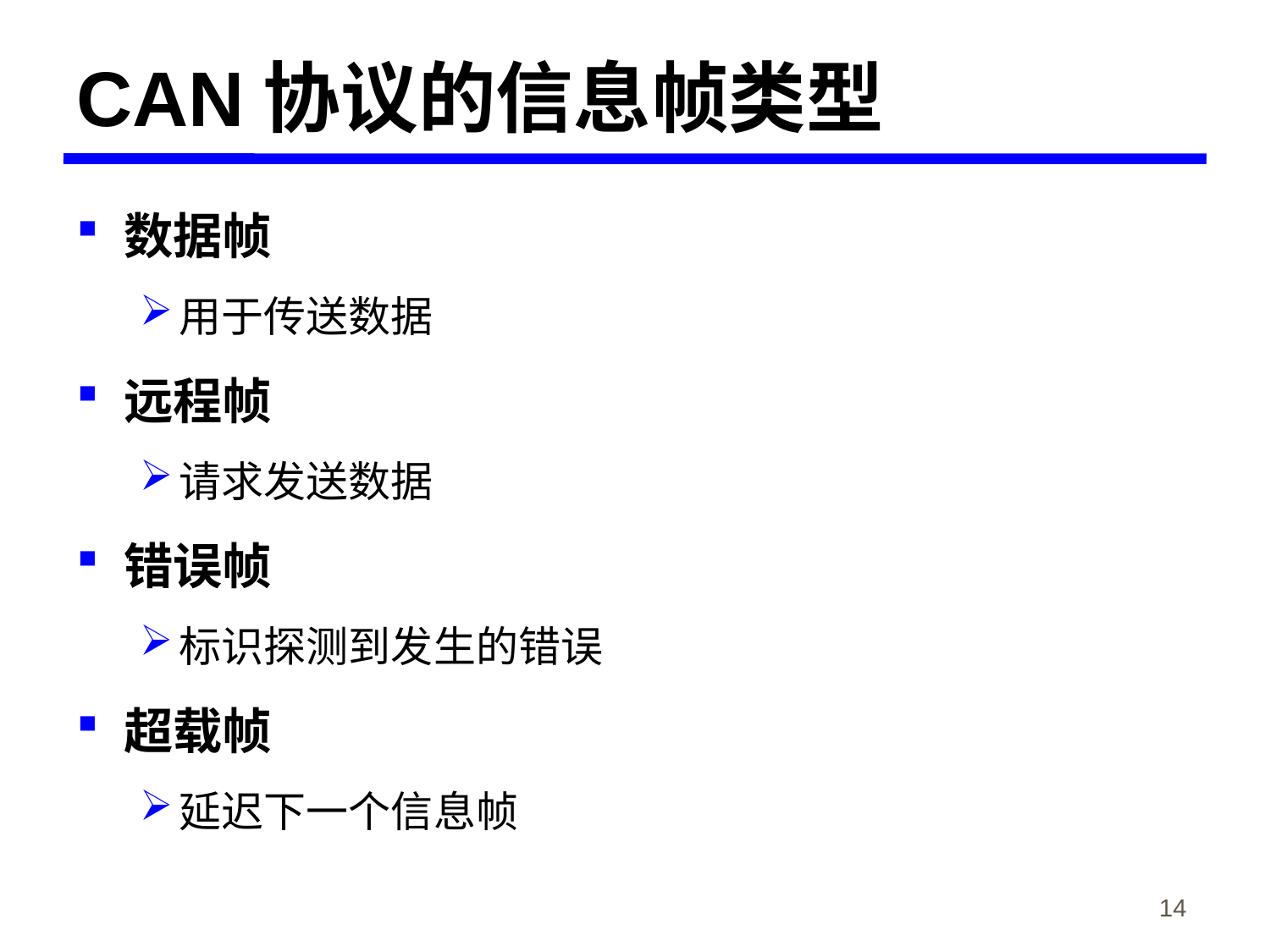

# CAN协议的信息帧类型
数据帧
用于传送数据
远程帧
请求发送数据
错误帧
标识探测到发生的错误
超载帧
延迟下一个信息帧
《物联网概论》-韩毅刚
14